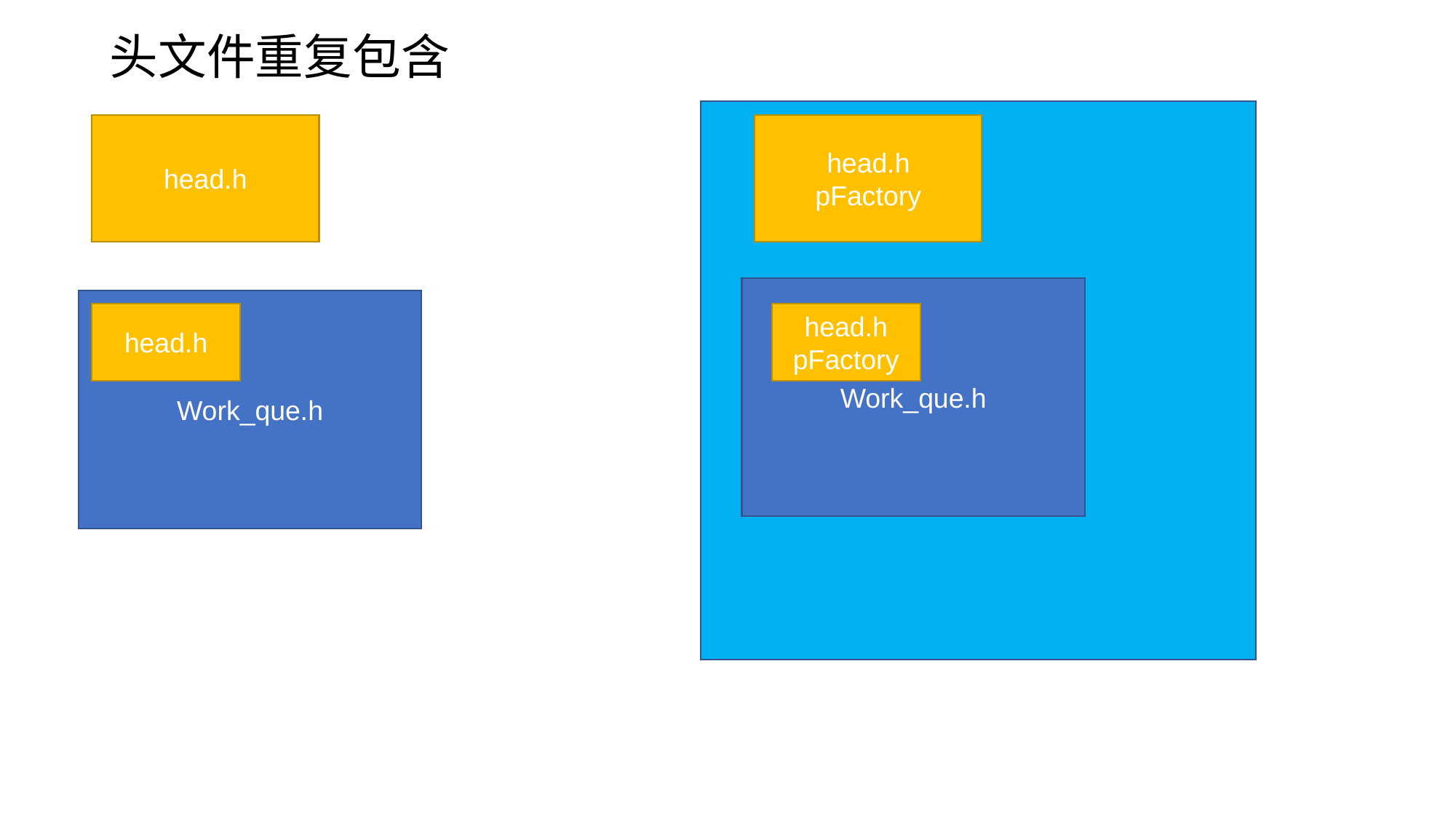

头文件重复包含

head.h
head.h
pFactory
Work_que.h
Work_que.h
head.h
head.h
pFactory